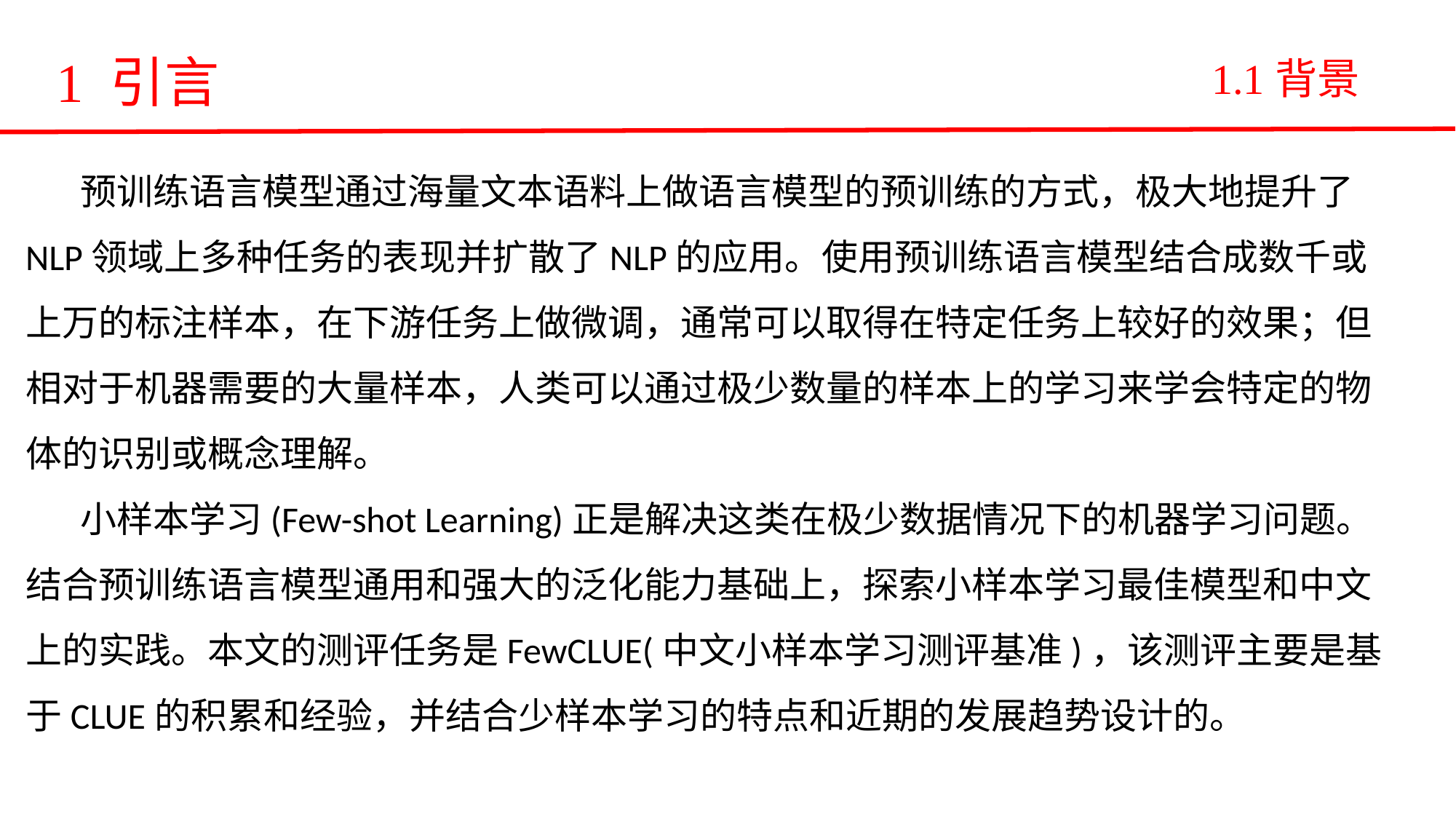

1 引言
1.1背景
预训练语言模型通过海量文本语料上做语言模型的预训练的方式，极大地提升了NLP领域上多种任务的表现并扩散了NLP的应用。使用预训练语言模型结合成数千或上万的标注样本，在下游任务上做微调，通常可以取得在特定任务上较好的效果；但相对于机器需要的大量样本，人类可以通过极少数量的样本上的学习来学会特定的物体的识别或概念理解。
小样本学习(Few-shot Learning)正是解决这类在极少数据情况下的机器学习问题。结合预训练语言模型通用和强大的泛化能力基础上，探索小样本学习最佳模型和中文上的实践。本文的测评任务是FewCLUE(中文小样本学习测评基准)，该测评主要是基于CLUE的积累和经验，并结合少样本学习的特点和近期的发展趋势设计的。